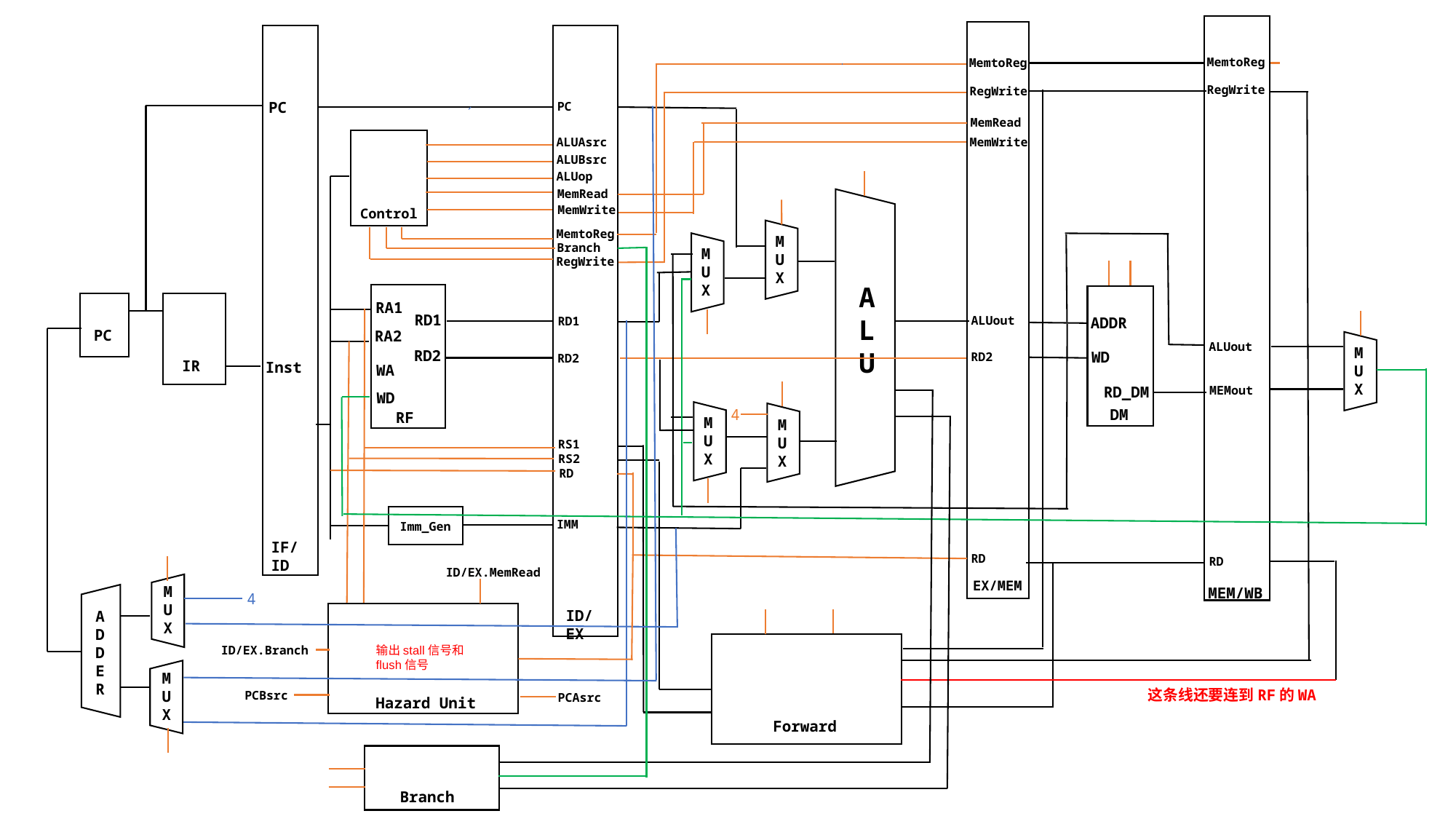

MemtoReg
MemtoReg
RegWrite
RegWrite
PC
PC
MemRead
MemWrite
ALUAsrc

ALUBsrc
ALUop
MemRead
MemWrite
Control
MemtoReg
MUX
Branch
MUX

RegWrite

ALU

RA1

RD1
ALUout
ADDR

RD1
PC
RA2
ALUout
MUX
RD2
WD
RD2
RD2
IR
Inst

WA
RD_DM
MEMout
WD
4
DM
RF
MUX
MUX

RS1
RS2
RD

IMM
Imm_Gen
IF/ID
RD
RD
ID/EX.MemRead
EX/MEM
MUX
MEM/WB
4
ID/EX

ADDER

ID/EX.Branch
输出stall信号和flush信号
MUX
这条线还要连到RF的WA

PCBsrc
PCAsrc
Hazard Unit
Forward

Branch